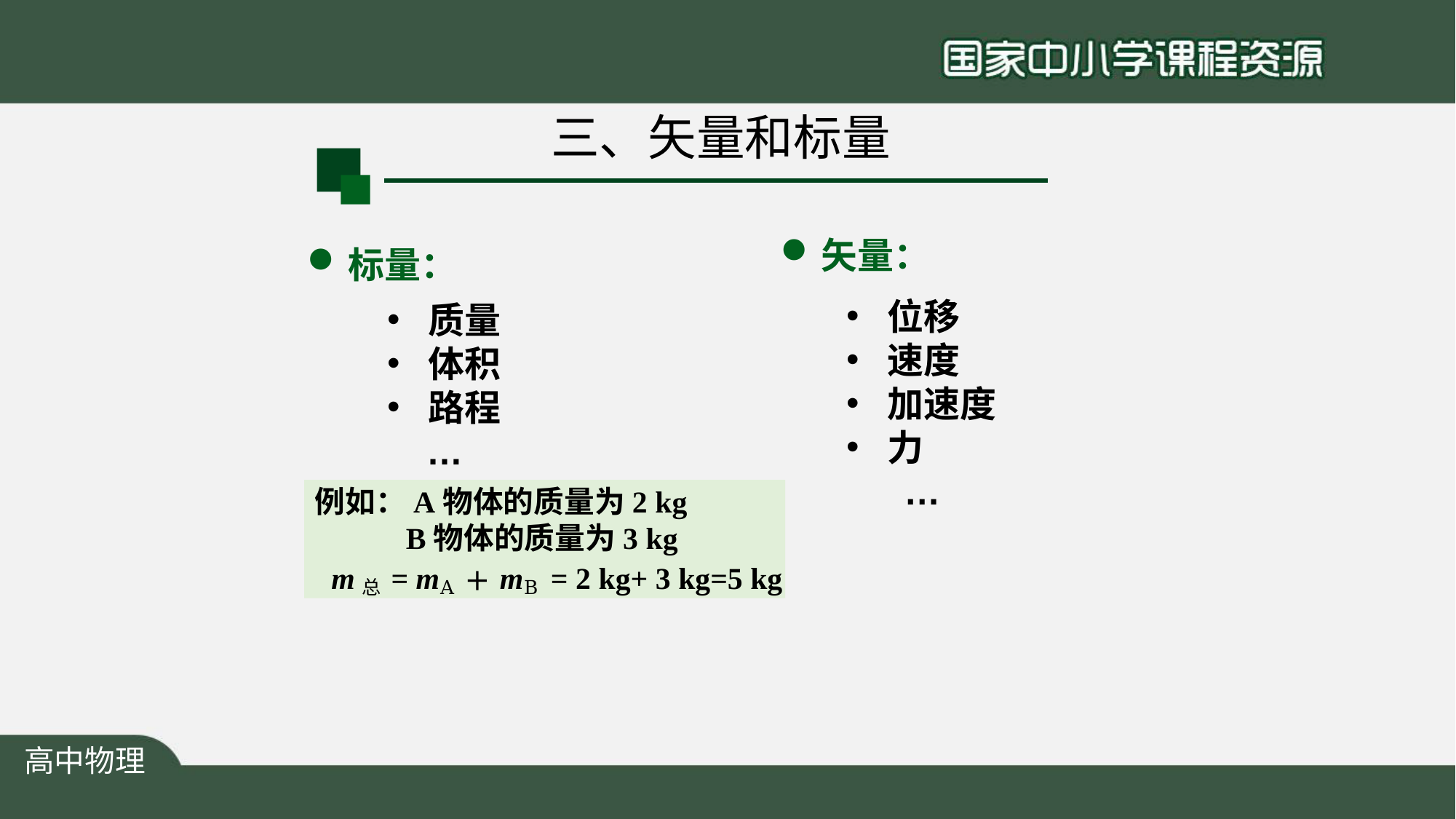

# 三、矢量和标量

矢量：
位移
速度
加速度
力
标量：
质量
体积
路程
…
…
例如：A物体的质量为2 kg
B物体的质量为3 kg
m总= mA + mB = 2 kg+ 3 kg=5 kg
高中物理